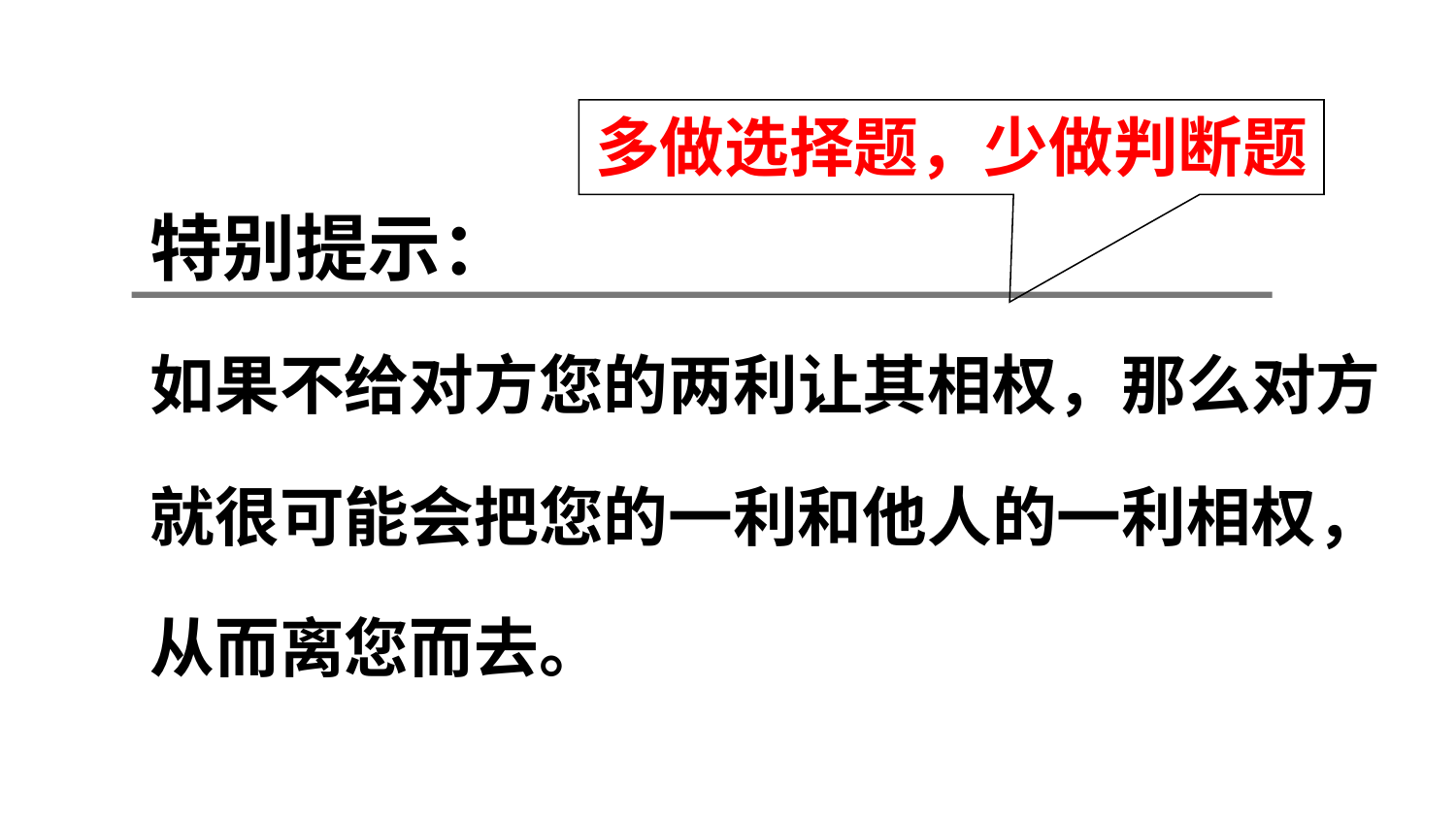

特别提示：
如果不给对方您的两利让其相权，那么对方就很可能会把您的一利和他人的一利相权，从而离您而去。
多做选择题，少做判断题